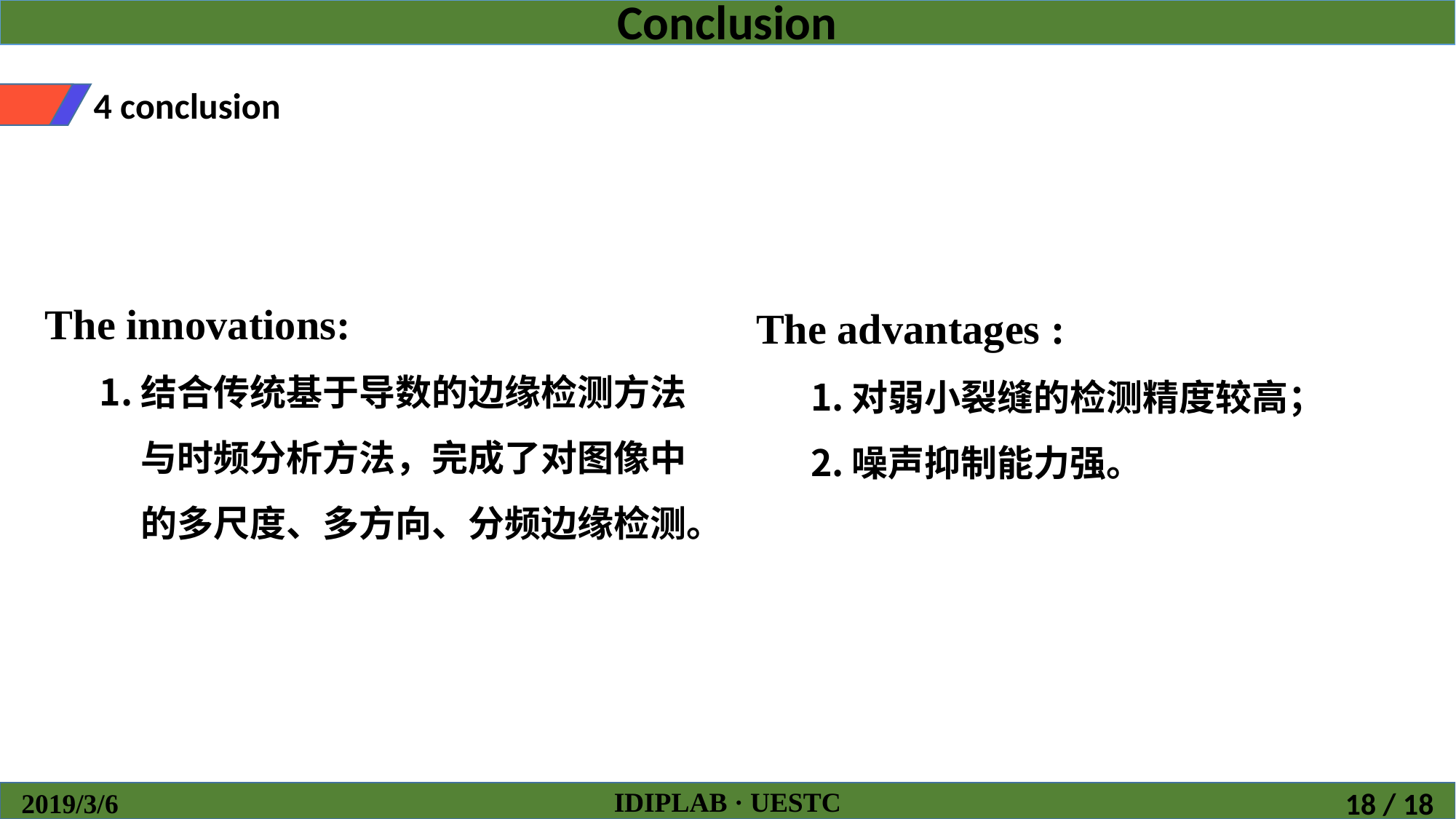

Conclusion
4 conclusion

The innovations:
结合传统基于导数的边缘检测方法与时频分析方法，完成了对图像中的多尺度、多方向、分频边缘检测。
The advantages :
对弱小裂缝的检测精度较高；
噪声抑制能力强。
IDIPLAB · UESTC
2019/3/6
18 / 18